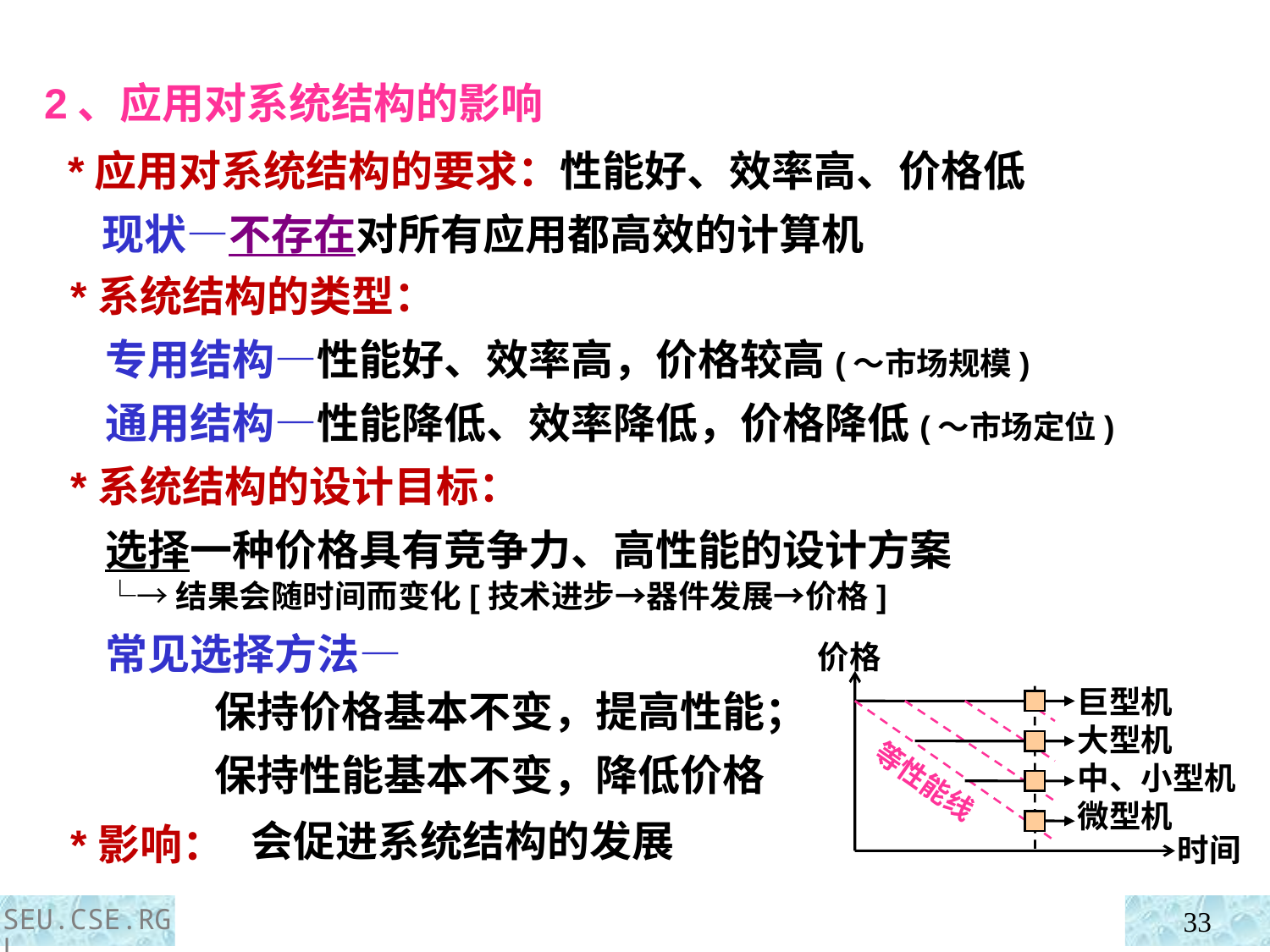

2、应用对系统结构的影响
  *应用对系统结构的要求：性能好、效率高、价格低
     现状—不存在对所有应用都高效的计算机
  *系统结构的类型：
     专用结构—性能好、效率高，价格较高(～市场规模)
     通用结构—性能降低、效率降低，价格降低(～市场定位)
  *系统结构的设计目标：
     选择一种价格具有竞争力、高性能的设计方案
        └→结果会随时间而变化[技术进步→器件发展→价格]
     常见选择方法—

  *影响：
价格

巨型机
大型机
中、小型机
微型机

等性能线

时间

保持价格基本不变，提高性能；
保持性能基本不变，降低价格
会促进系统结构的发展
SEU.CSE.RGL
33